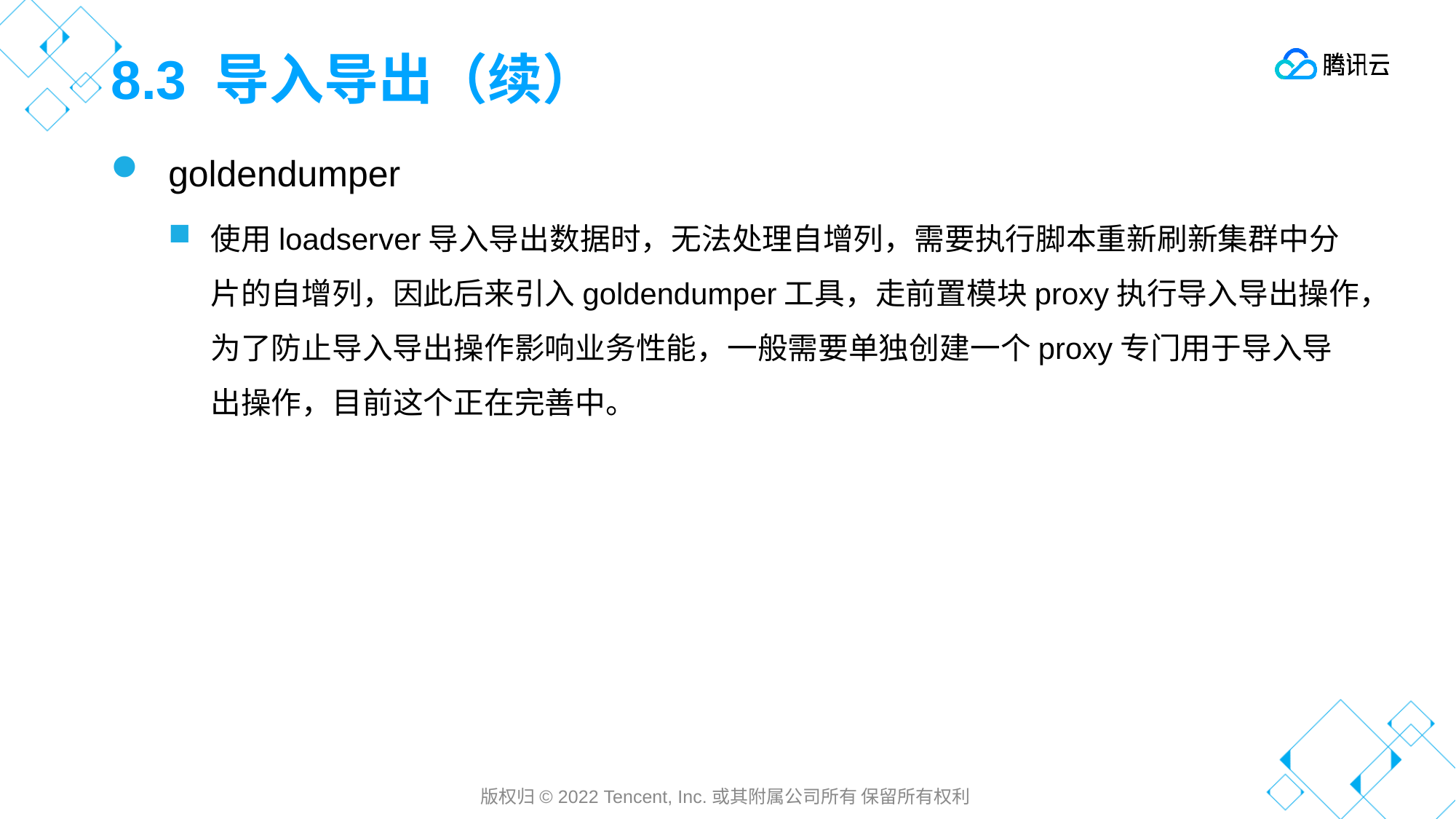

# 8.3 导入导出（续）
goldendumper
使用loadserver导入导出数据时，无法处理自增列，需要执行脚本重新刷新集群中分片的自增列，因此后来引入goldendumper工具，走前置模块proxy执行导入导出操作，为了防止导入导出操作影响业务性能，一般需要单独创建一个proxy专门用于导入导出操作，目前这个正在完善中。
版权归© 2022 Tencent, Inc.或其附属公司所有 保留所有权利